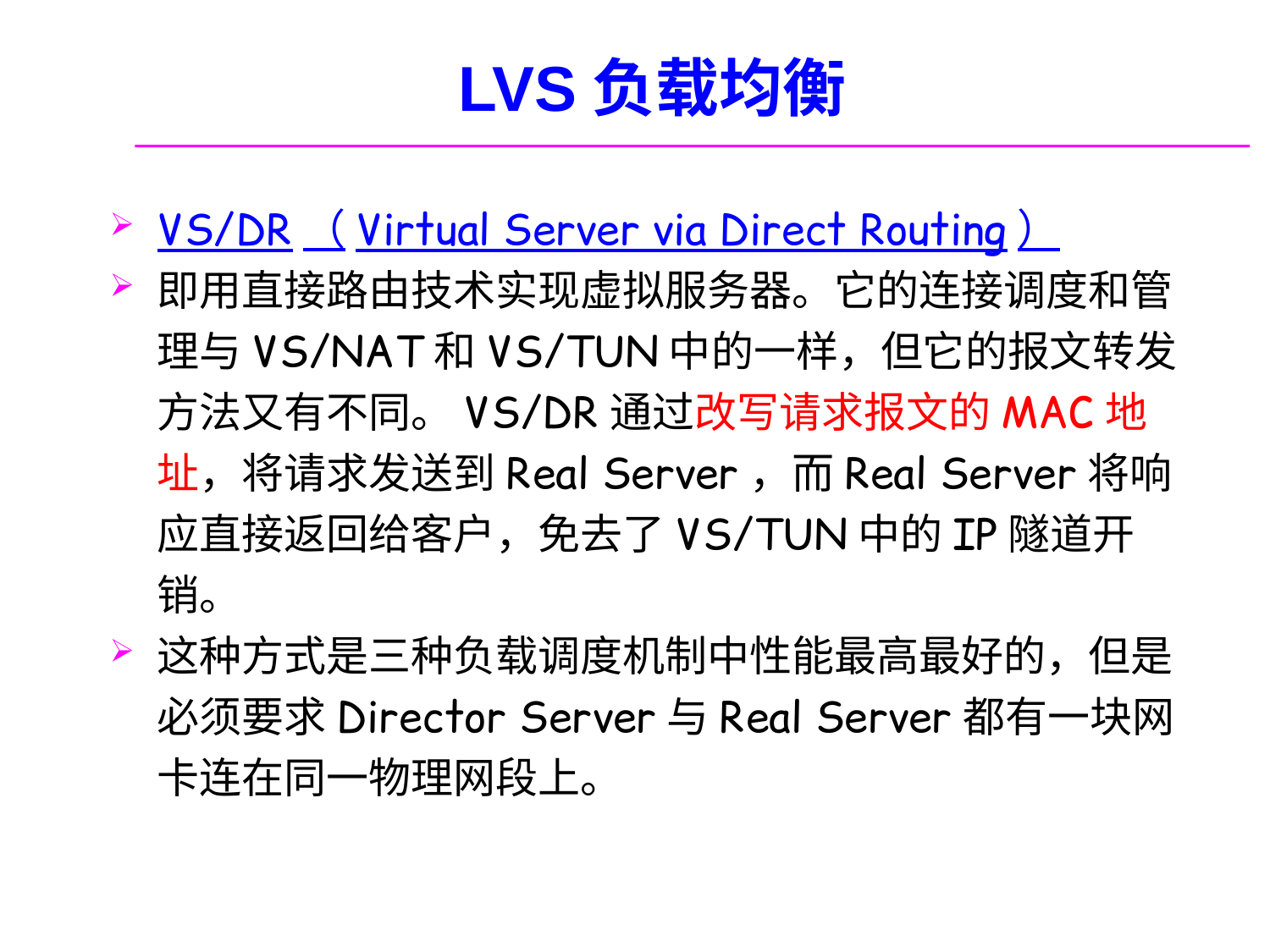

# LVS负载均衡
VS/DR（Virtual Server via Direct Routing）
即用直接路由技术实现虚拟服务器。它的连接调度和管理与VS/NAT和VS/TUN中的一样，但它的报文转发方法又有不同。VS/DR通过改写请求报文的MAC地址，将请求发送到Real Server，而Real Server将响应直接返回给客户，免去了VS/TUN中的IP隧道开销。
这种方式是三种负载调度机制中性能最高最好的，但是必须要求Director Server与Real Server都有一块网卡连在同一物理网段上。

93